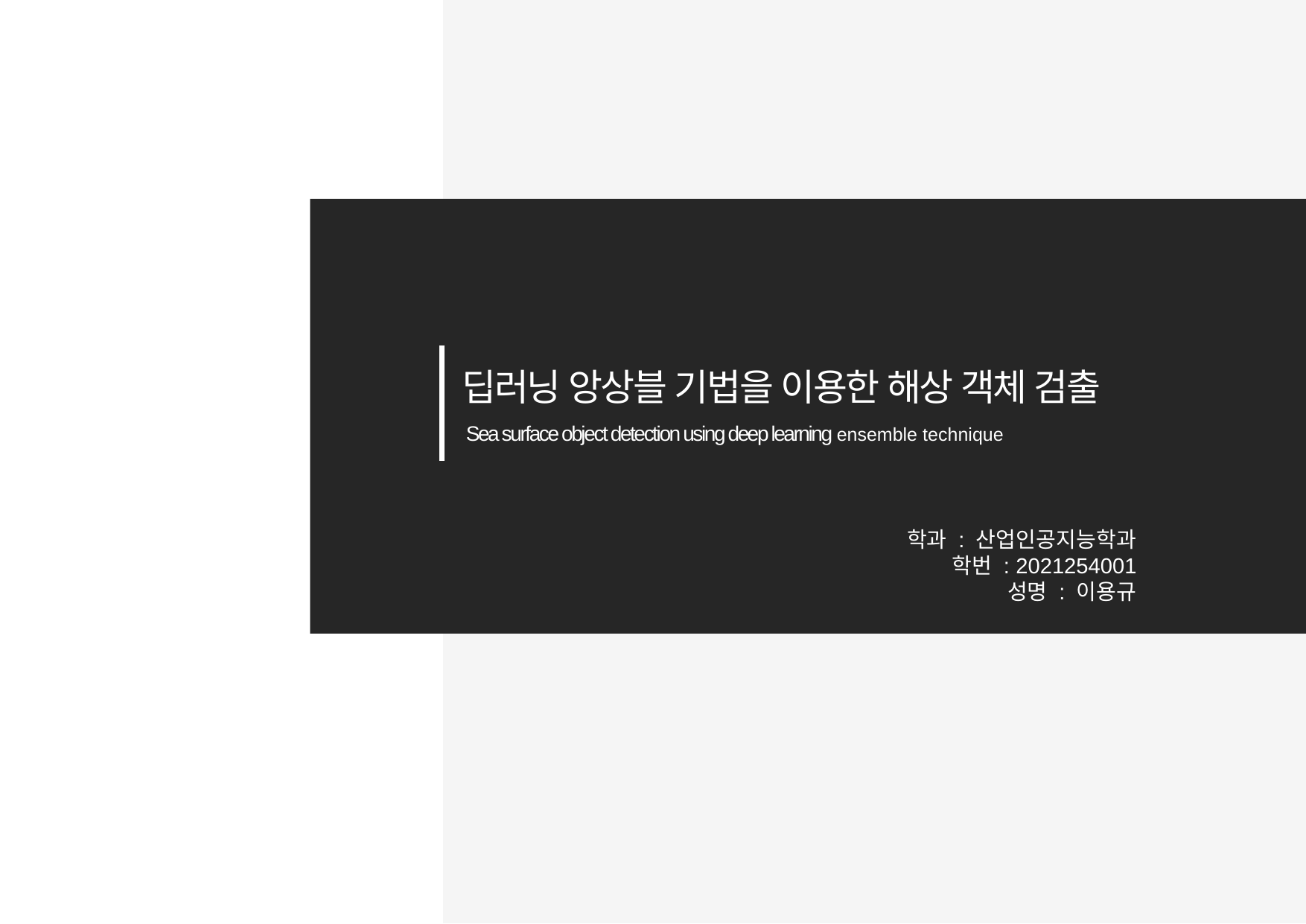

딥러닝 앙상블 기법을 이용한 해상 객체 검출
Sea surface object detection using deep learning ensemble technique
학과 : 산업인공지능학과
학번 : 2021254001
성명 : 이용규